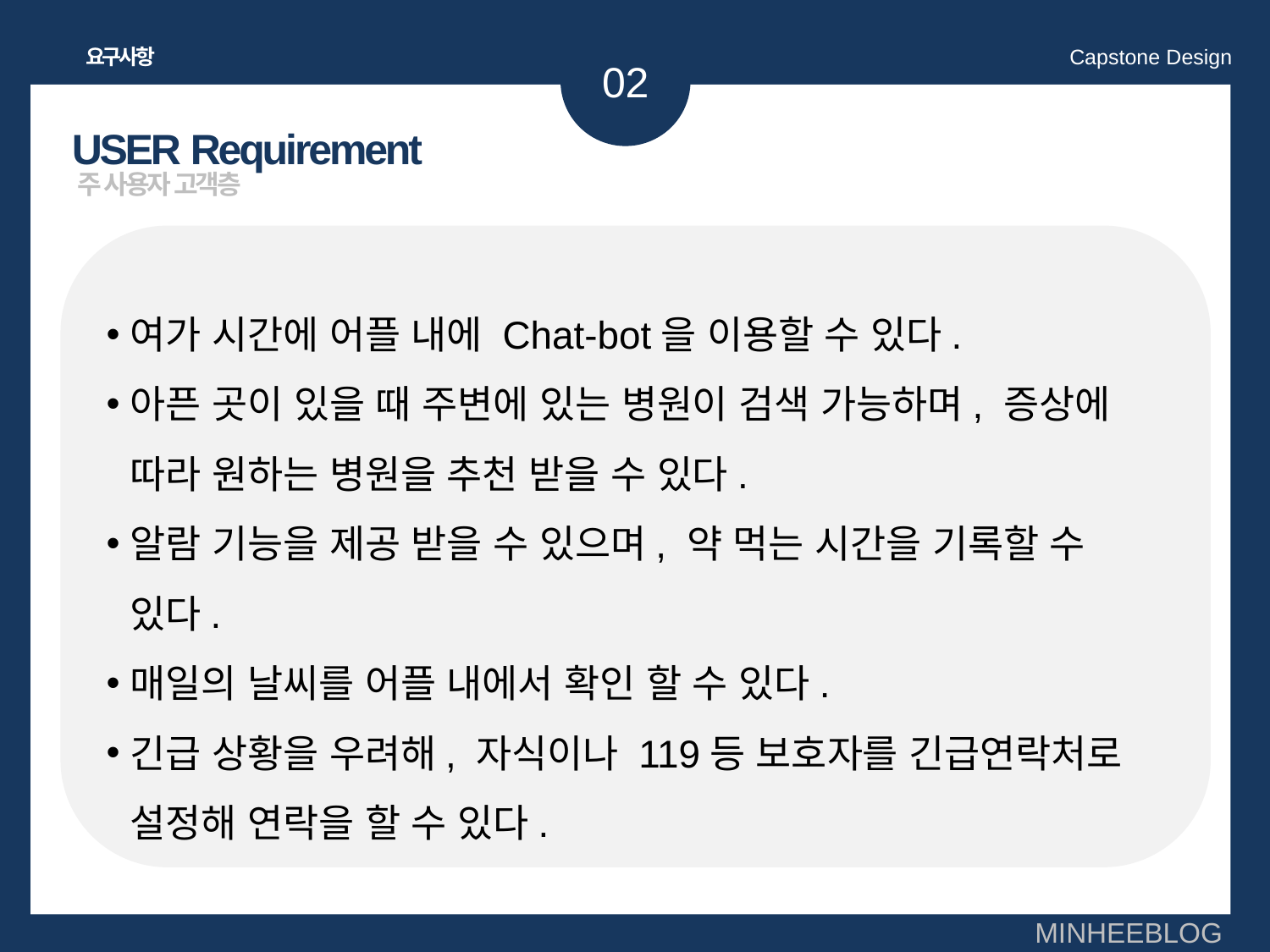

02
요구사항
Capstone Design

USER Requirement

주 사용자 고객층

여가 시간에 어플 내에 Chat-bot을 이용할 수 있다.
아픈 곳이 있을 때 주변에 있는 병원이 검색 가능하며, 증상에 따라 원하는 병원을 추천 받을 수 있다.
알람 기능을 제공 받을 수 있으며, 약 먹는 시간을 기록할 수 있다.
매일의 날씨를 어플 내에서 확인 할 수 있다.
긴급 상황을 우려해, 자식이나 119등 보호자를 긴급연락처로 설정해 연락을 할 수 있다.
MINHEEBLOG